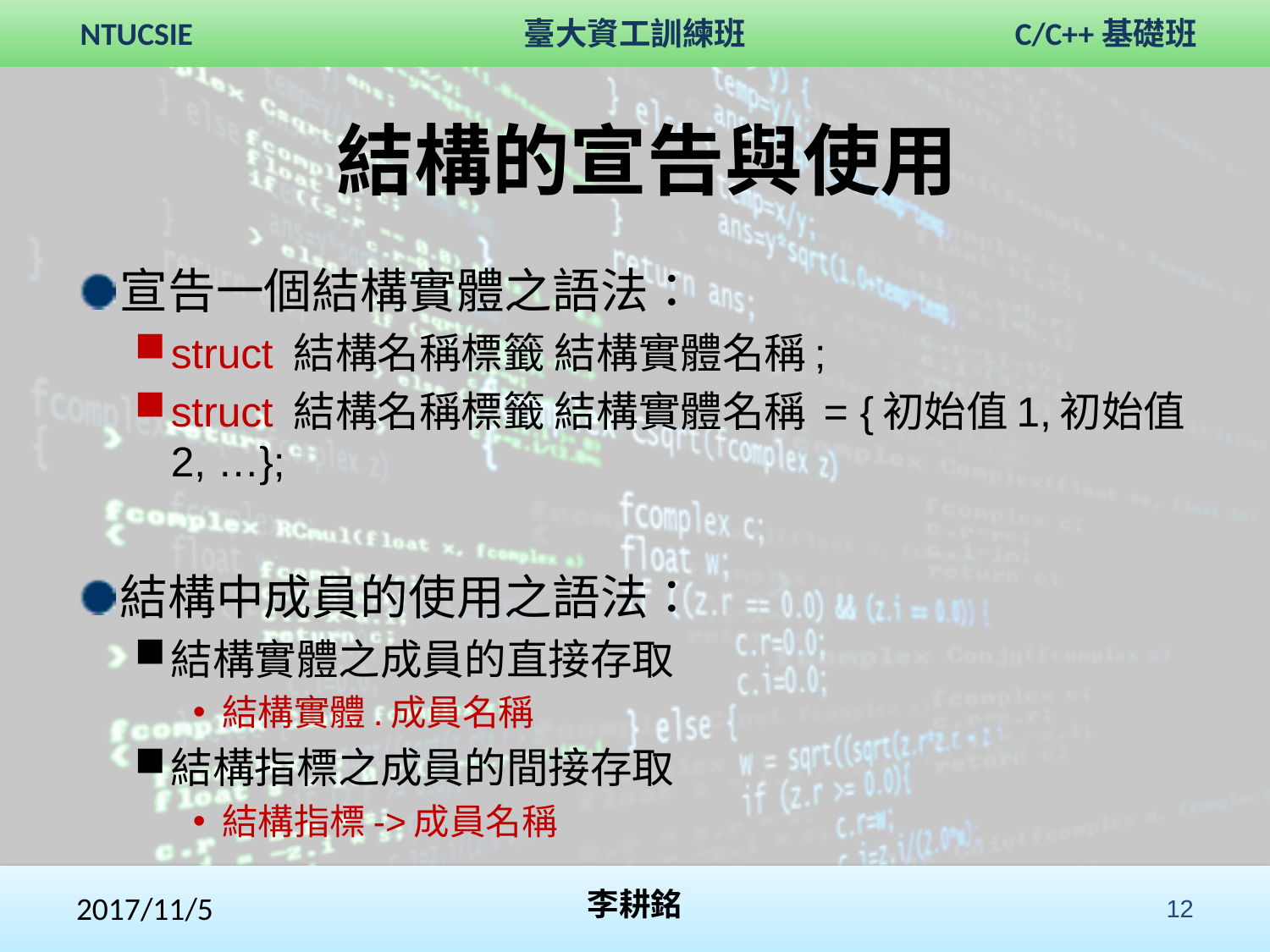

# 結構的宣告與使用
宣告一個結構實體之語法：
struct 結構名稱標籤 結構實體名稱;
struct 結構名稱標籤 結構實體名稱 = {初始值1,初始值2, …};

結構中成員的使用之語法：
結構實體之成員的直接存取
結構實體.成員名稱
結構指標之成員的間接存取
結構指標->成員名稱

2017/11/5
李耕銘
 12